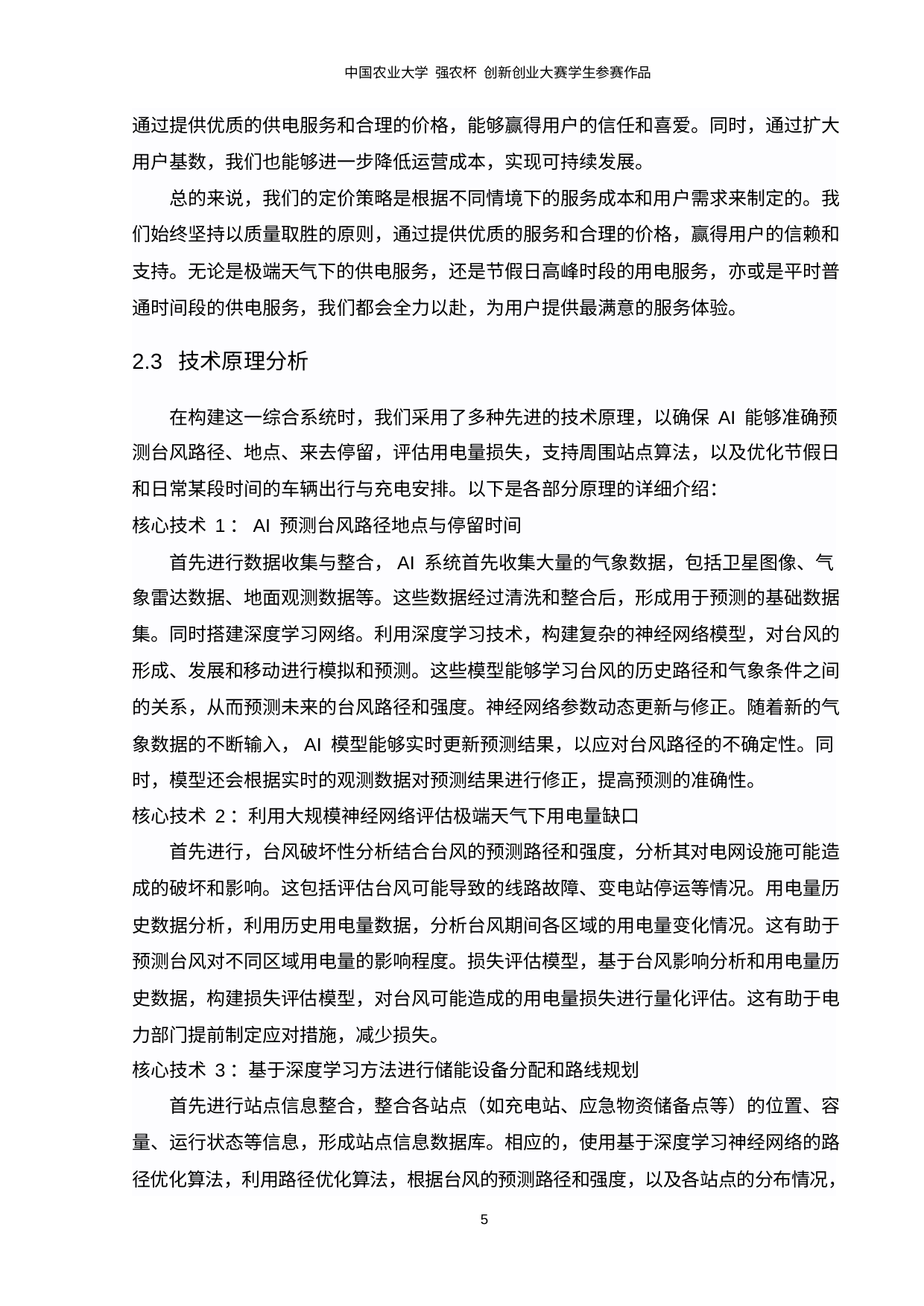

中国农业大学 强农杯 创新创业大赛学生参赛作品

通过提供优质的供电服务和合理的价格，能够赢得用户的信任和喜爱。同时，通过扩大
用户基数，我们也能够进一步降低运营成本，实现可持续发展。
总的来说，我们的定价策略是根据不同情境下的服务成本和用户需求来制定的。我
们始终坚持以质量取胜的原则，通过提供优质的服务和合理的价格，赢得用户的信赖和
支持。无论是极端天气下的供电服务，还是节假日高峰时段的用电服务，亦或是平时普
通时间段的供电服务，我们都会全力以赴，为用户提供最满意的服务体验。
2.3 技术原理分析
在构建这一综合系统时，我们采用了多种先进的技术原理，以确保 AI 能够准确预
测台风路径、地点、来去停留，评估用电量损失，支持周围站点算法，以及优化节假日
和日常某段时间的车辆出行与充电安排。以下是各部分原理的详细介绍：
核心技术 1：AI 预测台风路径地点与停留时间
首先进行数据收集与整合，AI 系统首先收集大量的气象数据，包括卫星图像、气
象雷达数据、地面观测数据等。这些数据经过清洗和整合后，形成用于预测的基础数据
集。同时搭建深度学习网络。利用深度学习技术，构建复杂的神经网络模型，对台风的
形成、发展和移动进行模拟和预测。这些模型能够学习台风的历史路径和气象条件之间
的关系，从而预测未来的台风路径和强度。神经网络参数动态更新与修正。随着新的气
象数据的不断输入，AI 模型能够实时更新预测结果，以应对台风路径的不确定性。同
时，模型还会根据实时的观测数据对预测结果进行修正，提高预测的准确性。
核心技术 2：利用大规模神经网络评估极端天气下用电量缺口
首先进行，台风破坏性分析结合台风的预测路径和强度，分析其对电网设施可能造
成的破坏和影响。这包括评估台风可能导致的线路故障、变电站停运等情况。用电量历
史数据分析，利用历史用电量数据，分析台风期间各区域的用电量变化情况。这有助于
预测台风对不同区域用电量的影响程度。损失评估模型，基于台风影响分析和用电量历
史数据，构建损失评估模型，对台风可能造成的用电量损失进行量化评估。这有助于电
力部门提前制定应对措施，减少损失。
核心技术 3：基于深度学习方法进行储能设备分配和路线规划
首先进行站点信息整合，整合各站点（如充电站、应急物资储备点等）的位置、容
量、运行状态等信息，形成站点信息数据库。相应的，使用基于深度学习神经网络的路
径优化算法，利用路径优化算法，根据台风的预测路径和强度，以及各站点的分布情况，
5